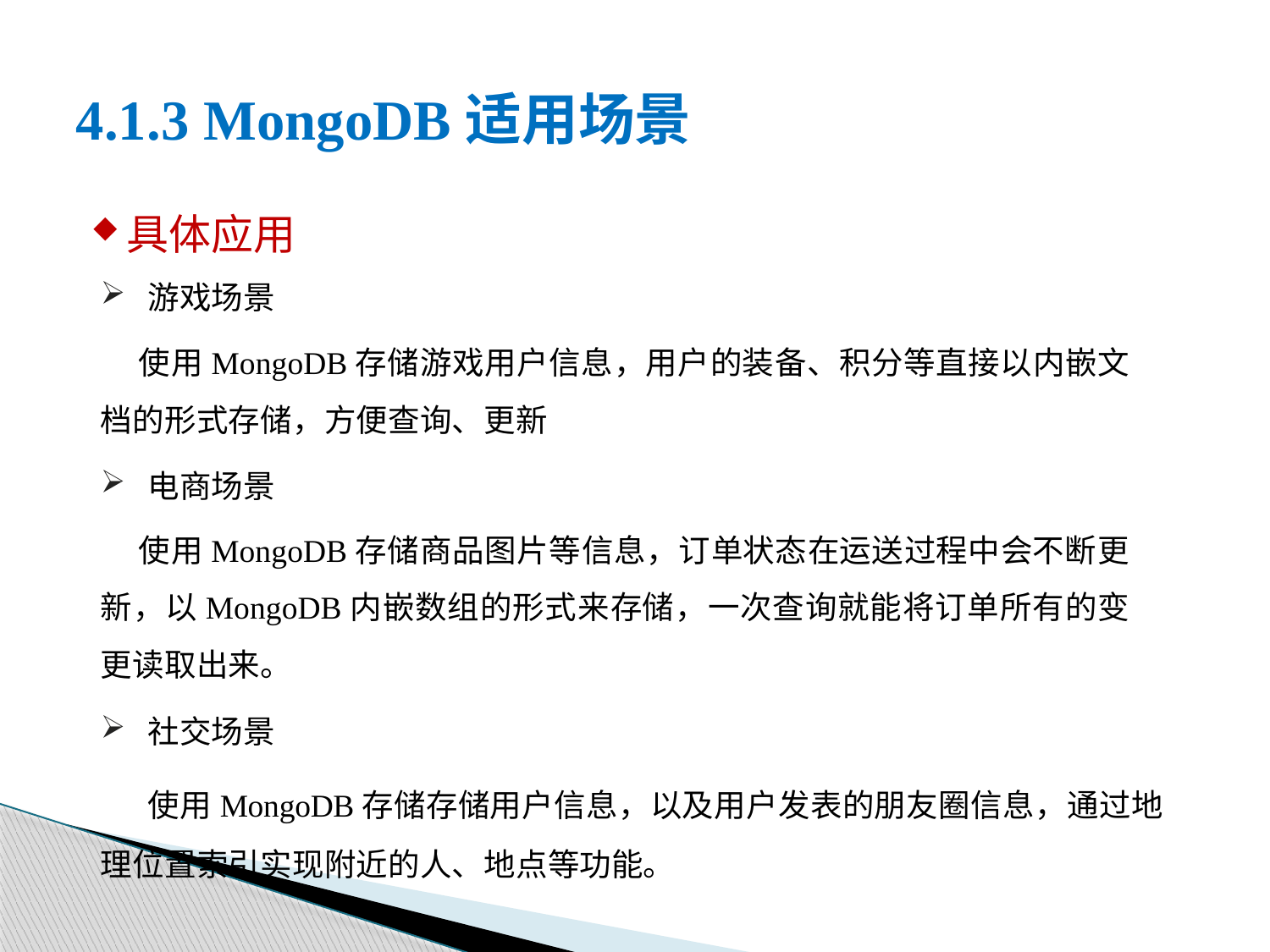

# 4.1.3 MongoDB适用场景
具体应用
游戏场景
使用MongoDB存储游戏用户信息，用户的装备、积分等直接以内嵌文档的形式存储，方便查询、更新
电商场景
使用MongoDB存储商品图片等信息，订单状态在运送过程中会不断更新，以MongoDB内嵌数组的形式来存储，一次查询就能将订单所有的变更读取出来。
社交场景
使用MongoDB存储存储用户信息，以及用户发表的朋友圈信息，通过地理位置索引实现附近的人、地点等功能。